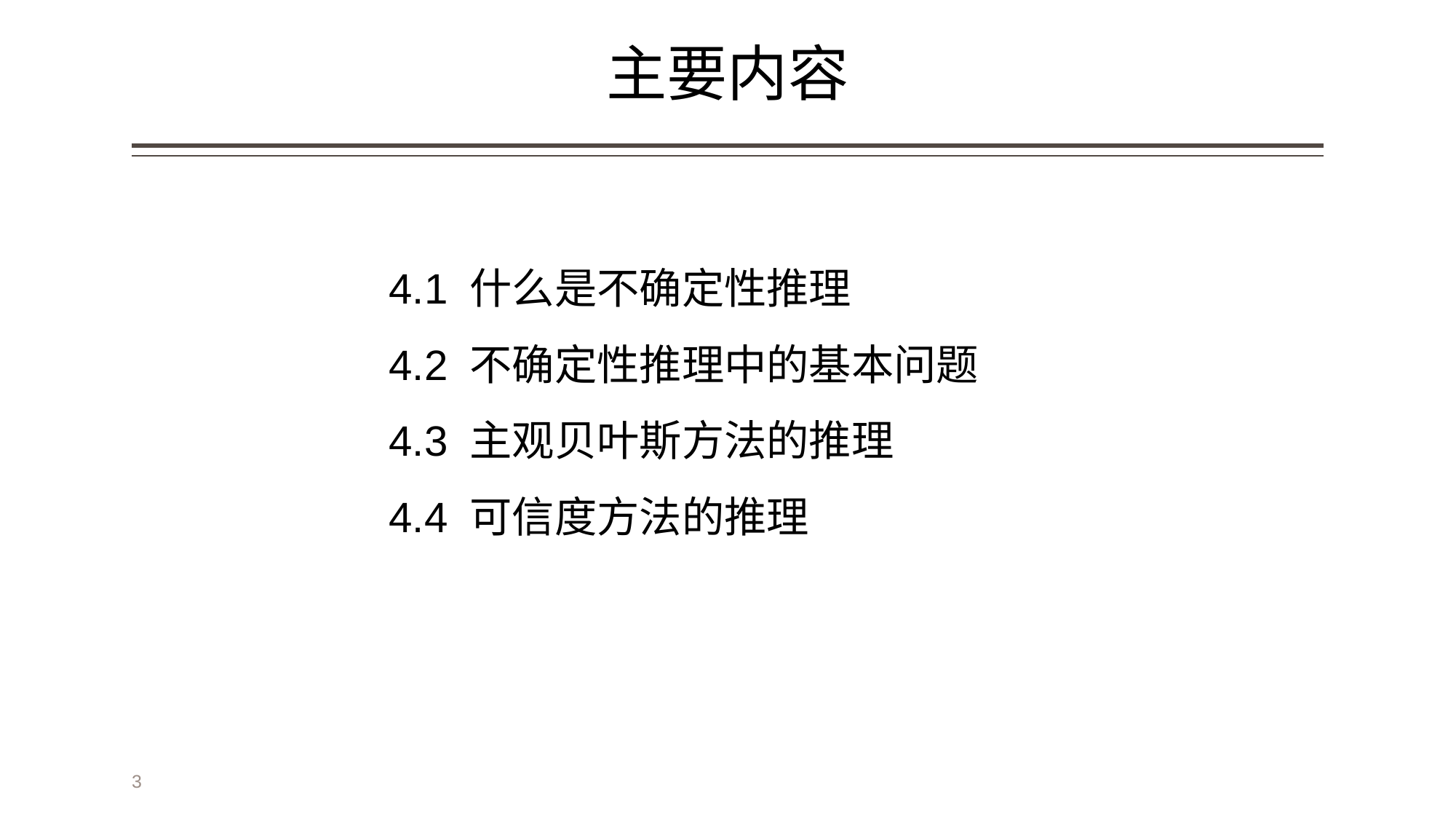

# 主要内容
4.1 什么是不确定性推理
4.2 不确定性推理中的基本问题
4.3 主观贝叶斯方法的推理
4.4 可信度方法的推理
3